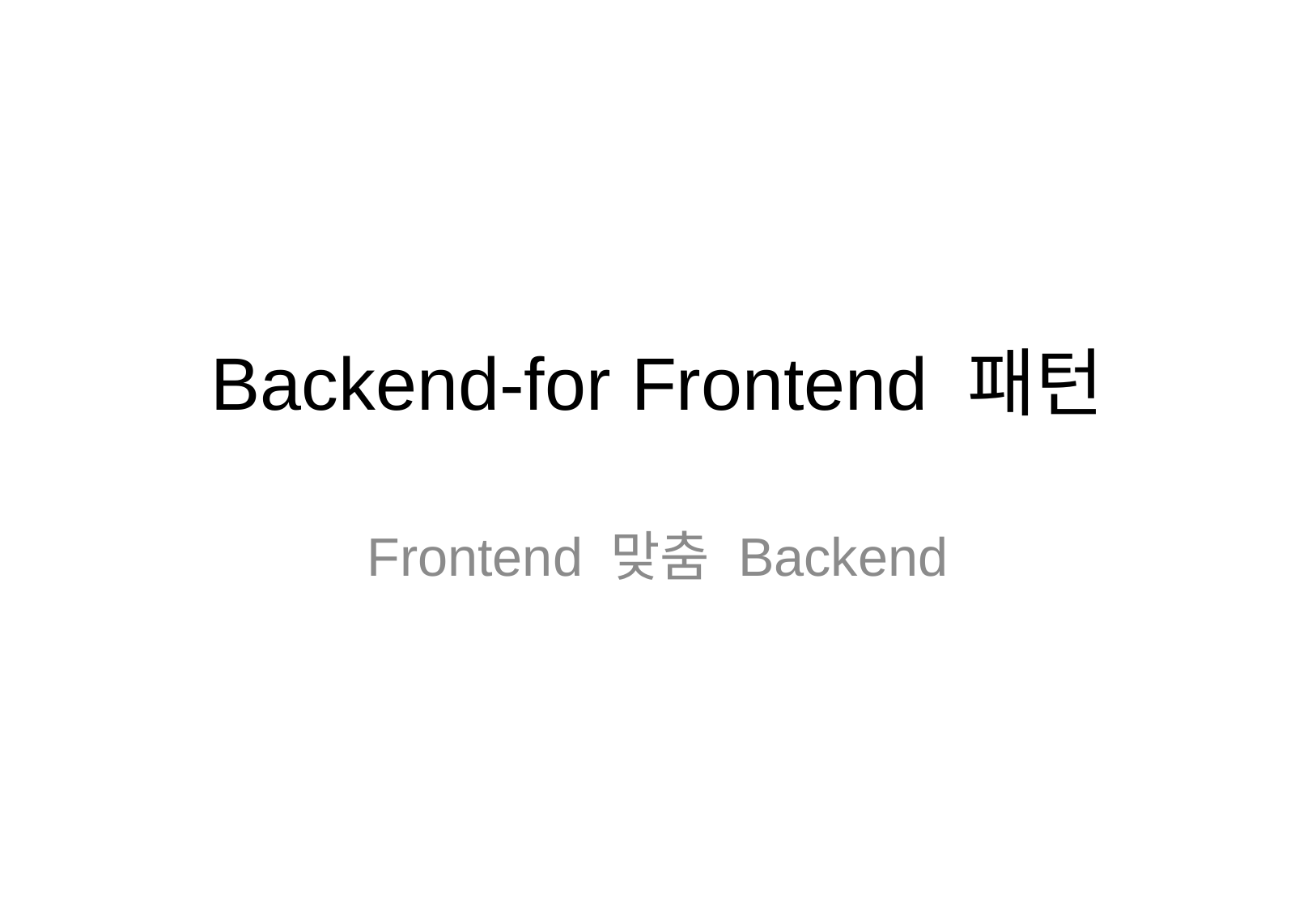

# Backend-for Frontend 패턴
Frontend 맞춤 Backend